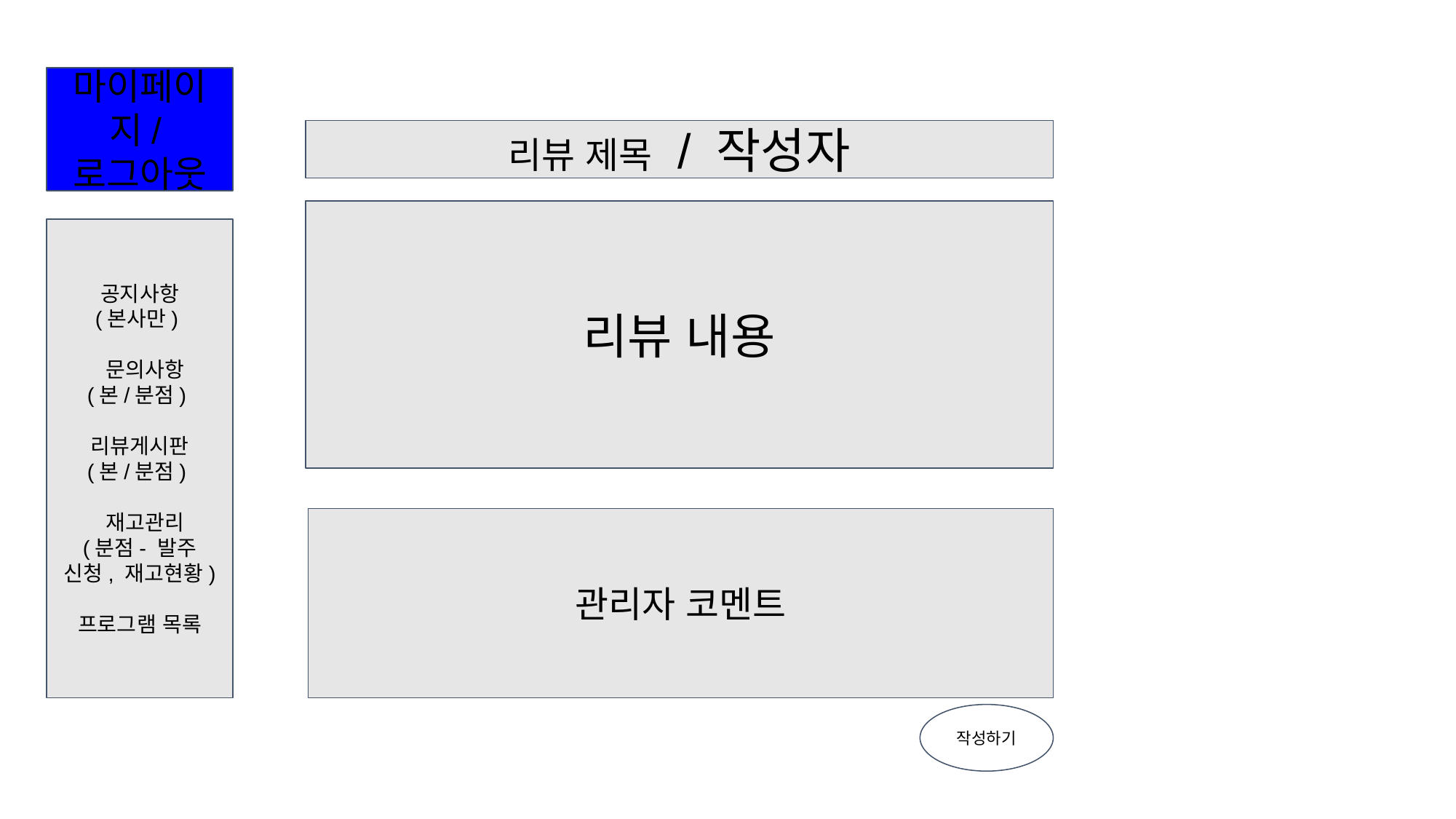

마이페이지/로그아웃
리뷰 제목 / 작성자
리뷰 내용
공지사항
(본사만)

 문의사항
(본/분점)

리뷰게시판
(본/분점)

 재고관리
(분점- 발주 신청, 재고현황)

프로그램 목록
관리자 코멘트
작성하기